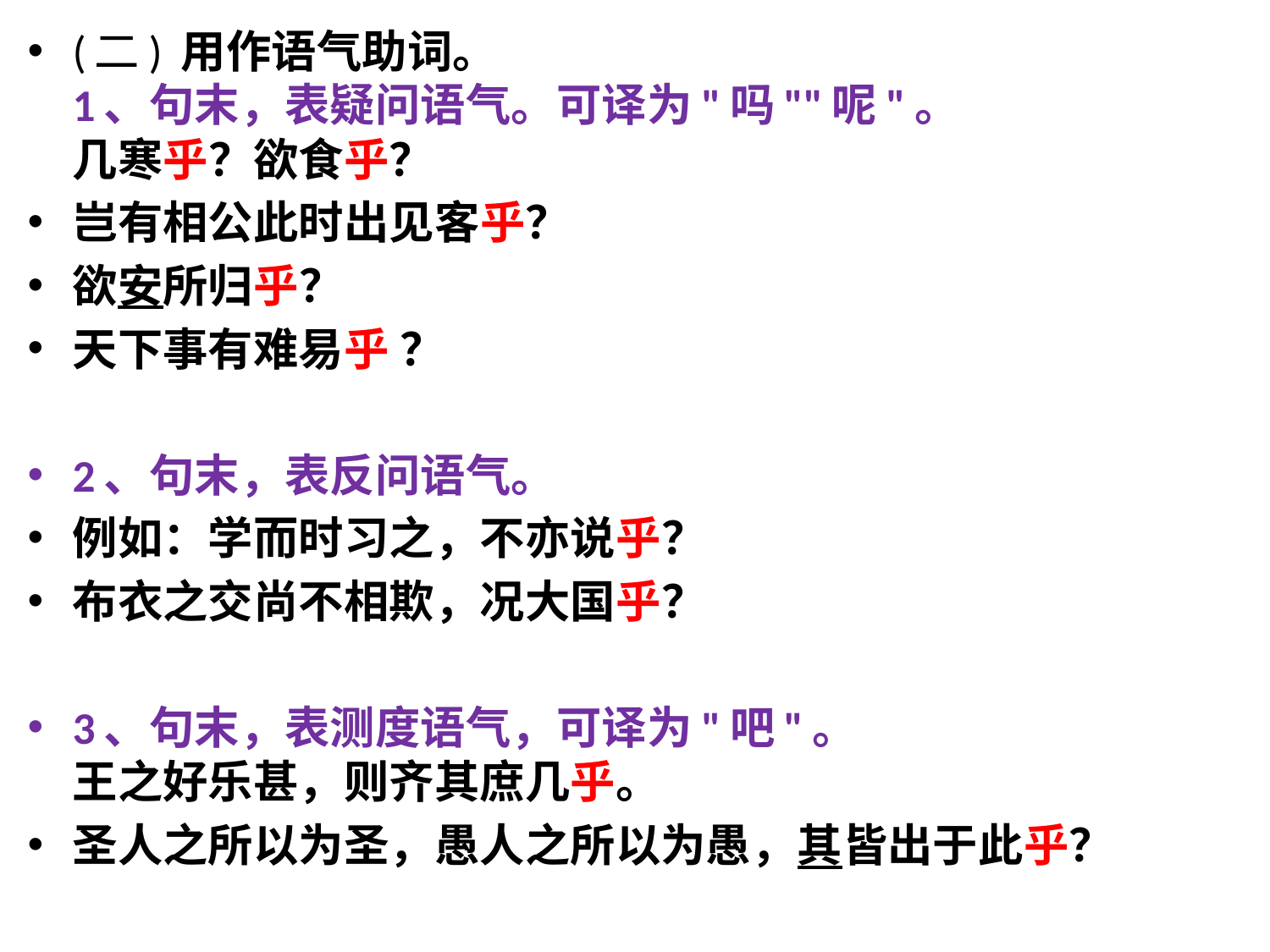

(二) 用作语气助词。 
1、句末，表疑问语气。可译为"吗""呢"。 
几寒乎？欲食乎？
岂有相公此时出见客乎？
欲安所归乎？
天下事有难易乎 ？

2、句末，表反问语气。
例如：学而时习之，不亦说乎？
布衣之交尚不相欺，况大国乎？

3、句末，表测度语气，可译为"吧"。 
王之好乐甚，则齐其庶几乎。
圣人之所以为圣，愚人之所以为愚，其皆出于此乎？